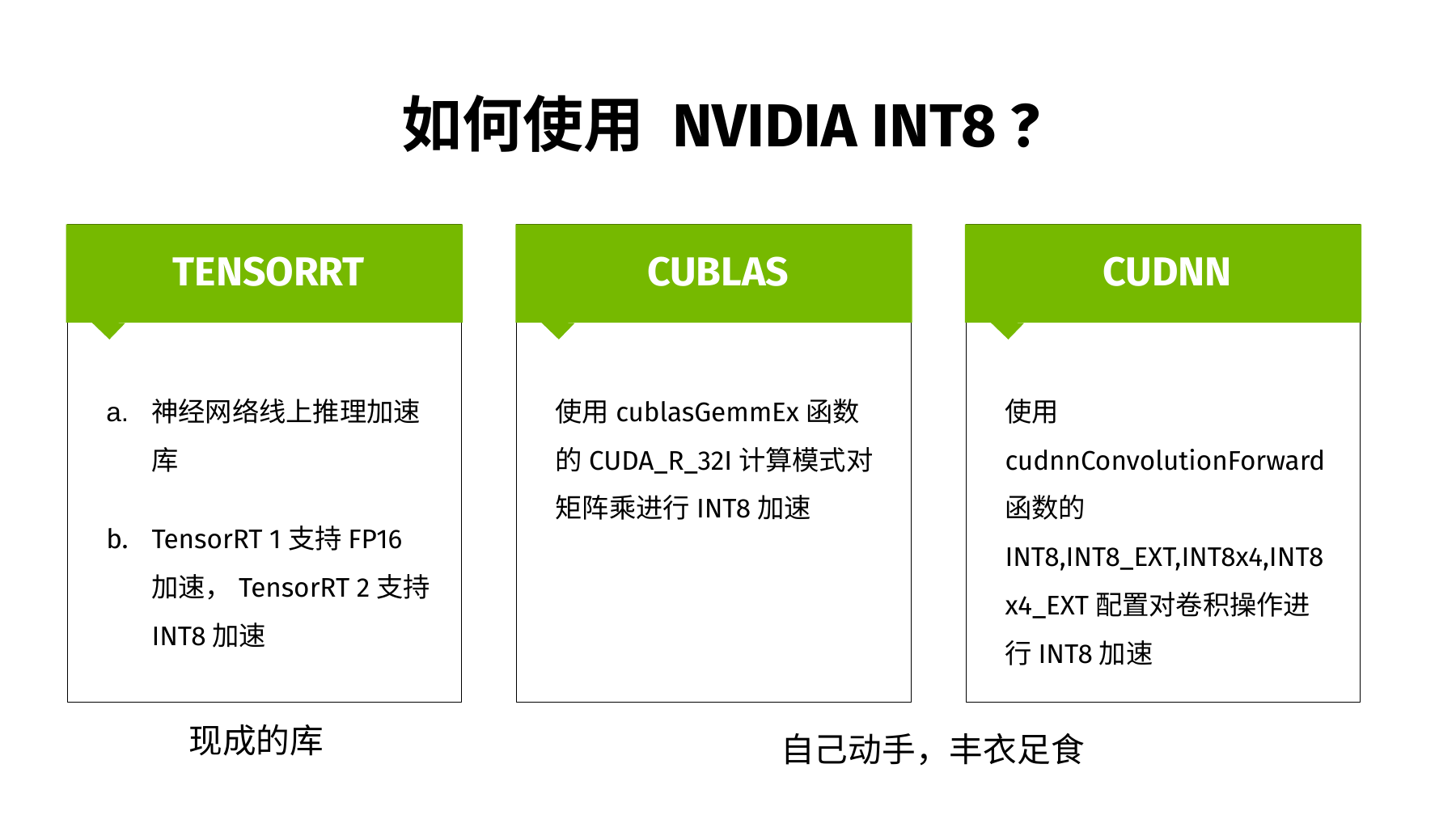

# 如何使用 NVIDIA INT8 ?

cublas

cudnn

TensorRT

神经网络线上推理加速库
TensorRT 1支持FP16加速，TensorRT 2支持INT8加速
使用cublasGemmEx函数的CUDA_R_32I计算模式对矩阵乘进行INT8加速
使用cudnnConvolutionForward函数的INT8,INT8_EXT,INT8x4,INT8x4_EXT配置对卷积操作进行INT8加速
现成的库
自己动手，丰衣足食